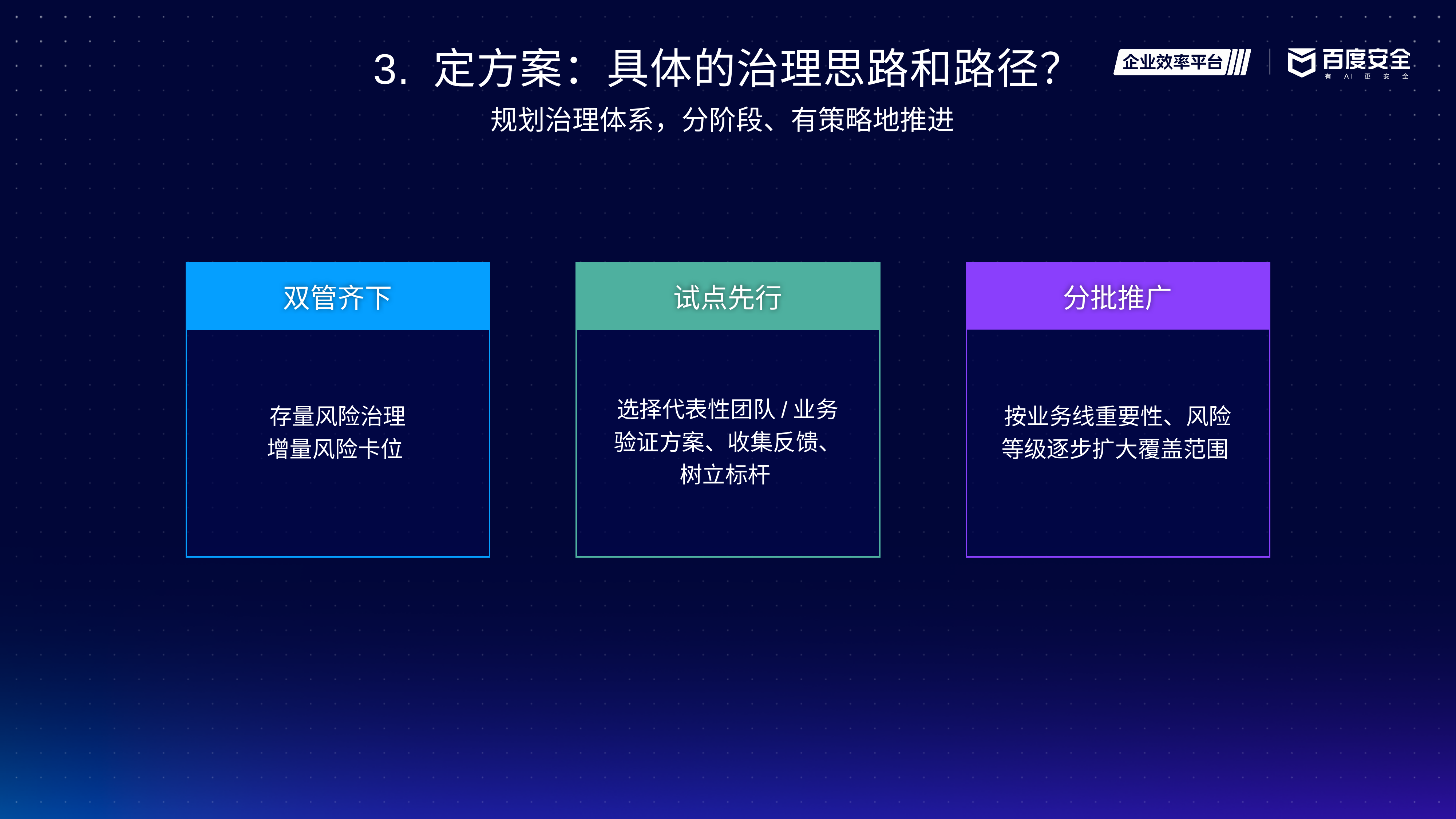

3. 定方案：具体的治理思路和路径？
规划治理体系，分阶段、有策略地推进

分批推广
按业务线重要性、风险等级逐步扩大覆盖范围

双管齐下
存量风险治理
增量风险卡位

试点先行
选择代表性团队/业务验证方案、收集反馈、树立标杆